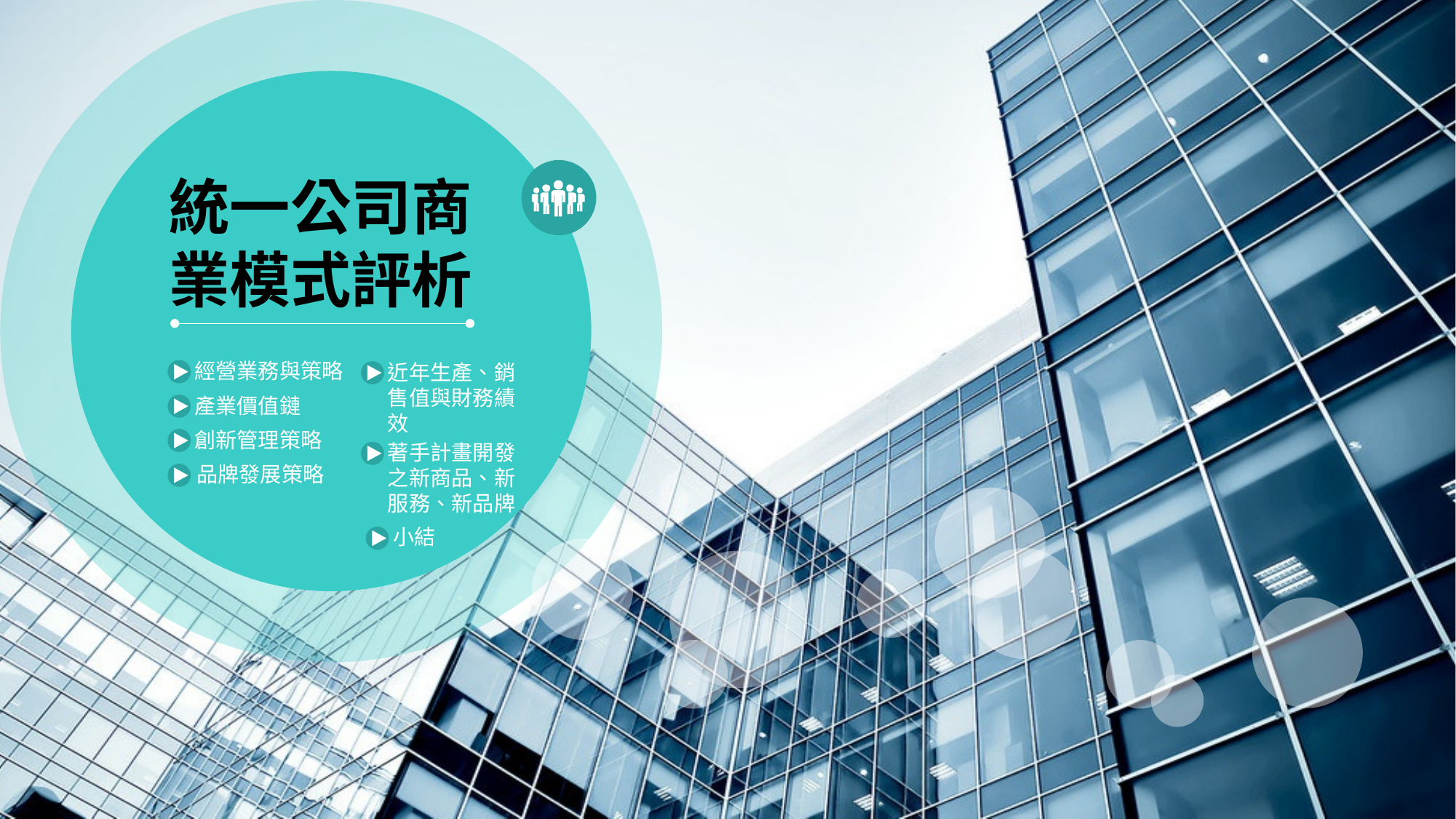

統一公司商業模式評析
經營業務與策略

近年生產、銷售值與財務績效

產業價值鏈

創新管理策略

著手計畫開發之新商品、新服務、新品牌

品牌發展策略

小結